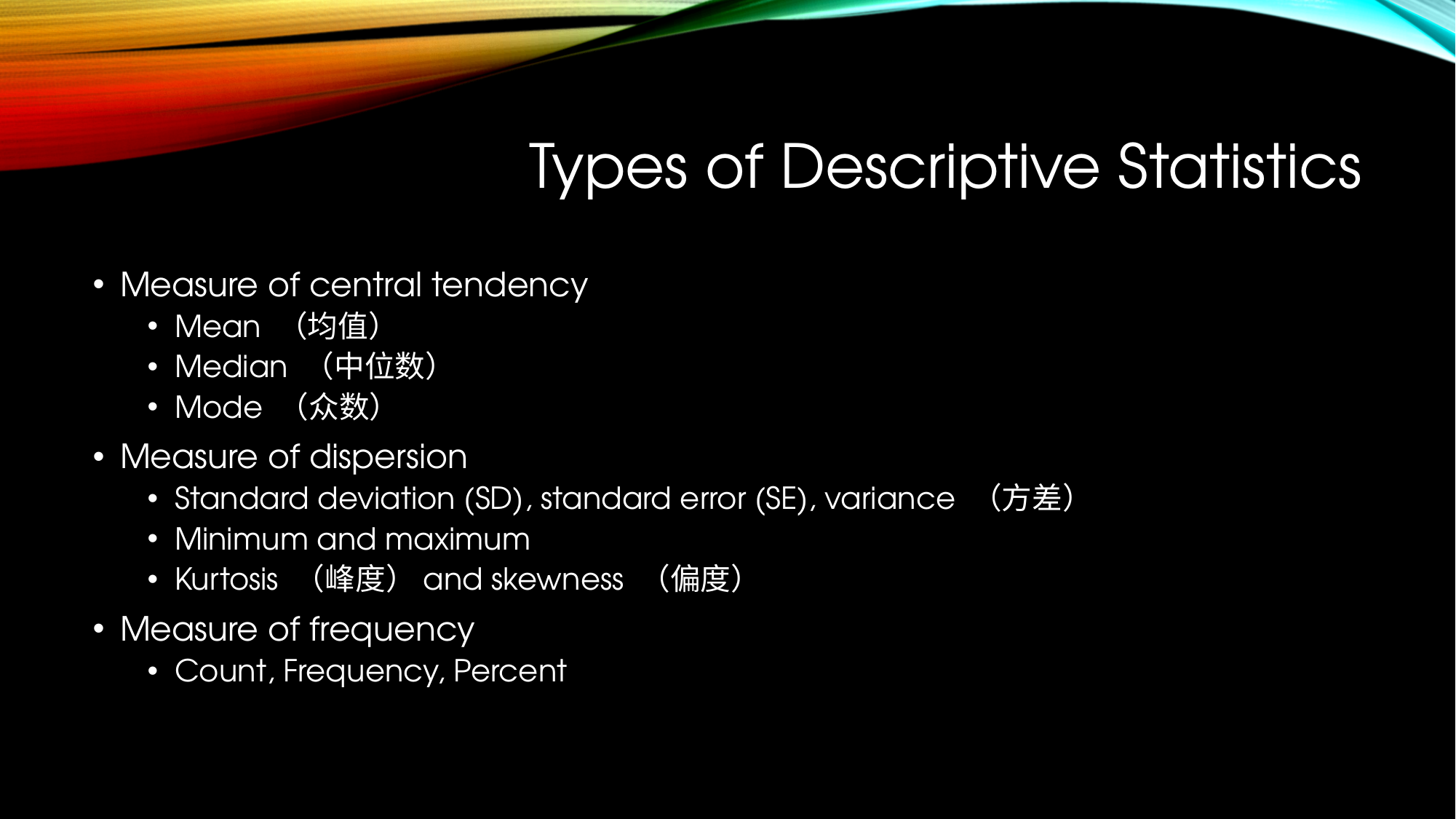

# Types of Descriptive Statistics
Measure of central tendency
Mean （均值）
Median （中位数）
Mode （众数）
Measure of dispersion
Standard deviation (SD), standard error (SE), variance （方差）
Minimum and maximum
Kurtosis （峰度）and skewness （偏度）
Measure of frequency
Count, Frequency, Percent